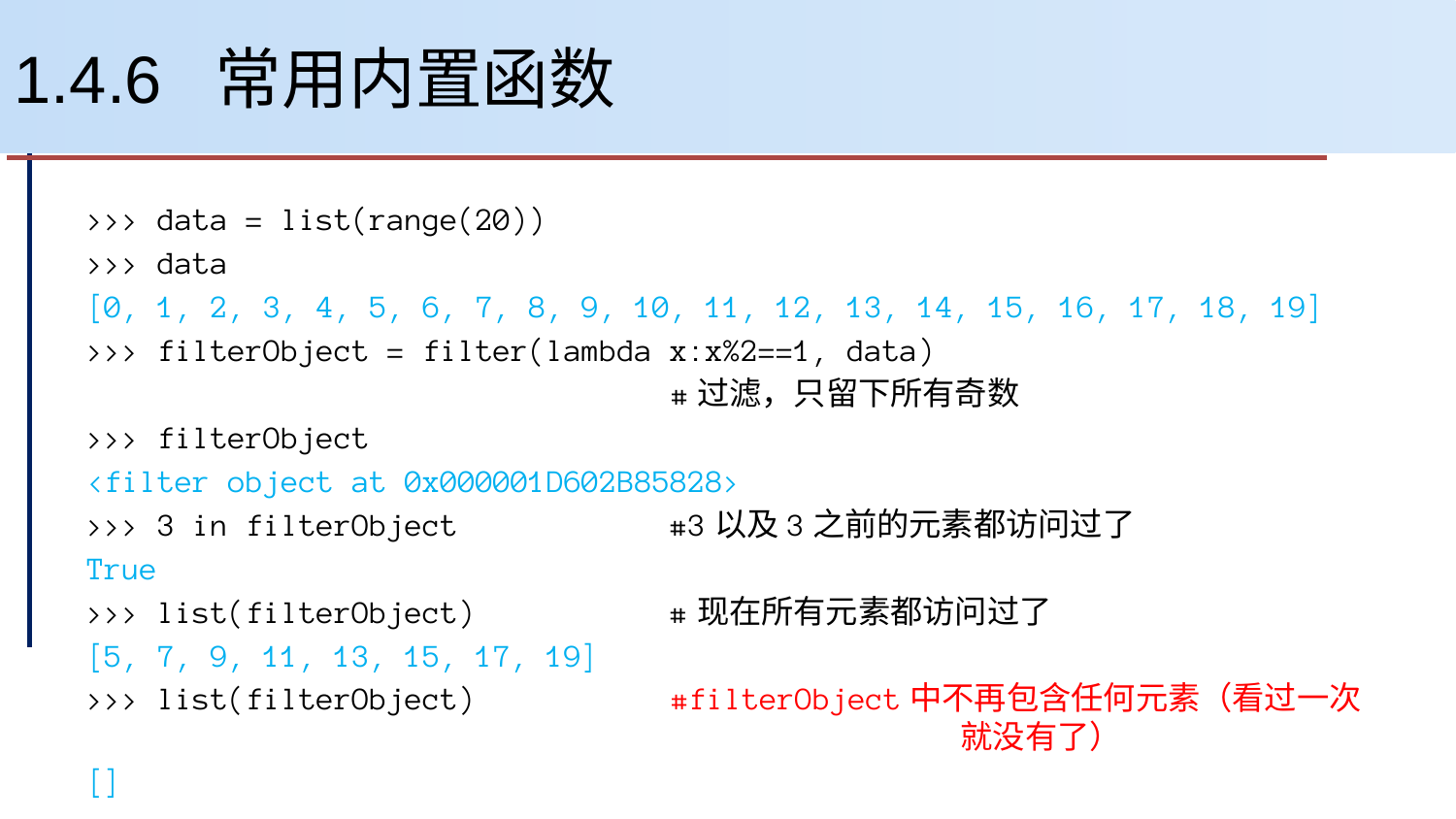

# 1.4.6  常用内置函数
>>> data = list(range(20))
>>> data
[0, 1, 2, 3, 4, 5, 6, 7, 8, 9, 10, 11, 12, 13, 14, 15, 16, 17, 18, 19]
>>> filterObject = filter(lambda x:x%2==1, data)
                                 #过滤，只留下所有奇数
>>> filterObject
<filter object at 0x000001D602B85828>
>>> 3 in filterObject            #3以及3之前的元素都访问过了
True
>>> list(filterObject)           #现在所有元素都访问过了
[5, 7, 9, 11, 13, 15, 17, 19]
>>> list(filterObject)           #filterObject中不再包含任何元素（看过一次                 						就没有了）
[]